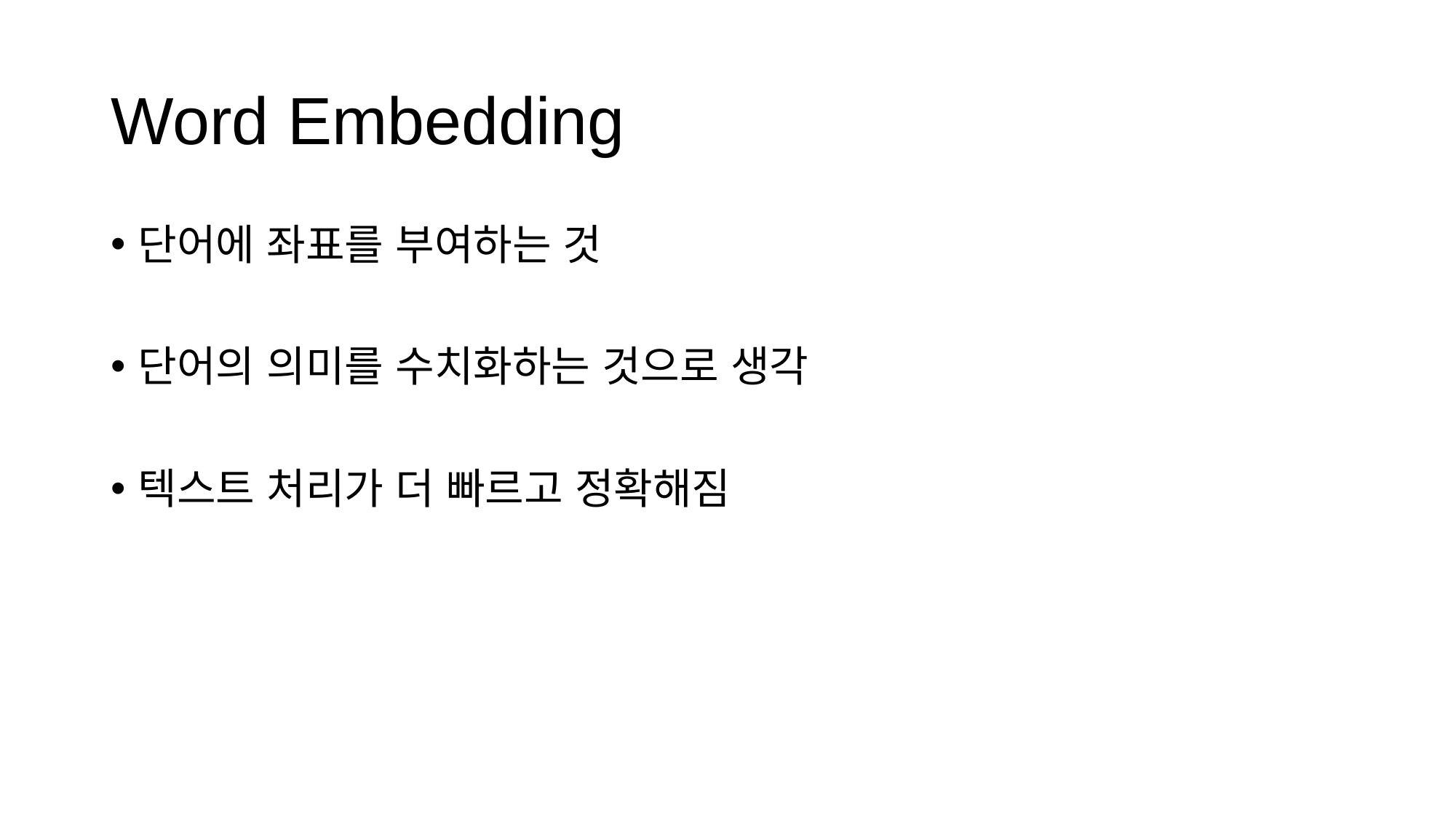

# Word Embedding
단어에 좌표를 부여하는 것

단어의 의미를 수치화하는 것으로 생각

텍스트 처리가 더 빠르고 정확해짐